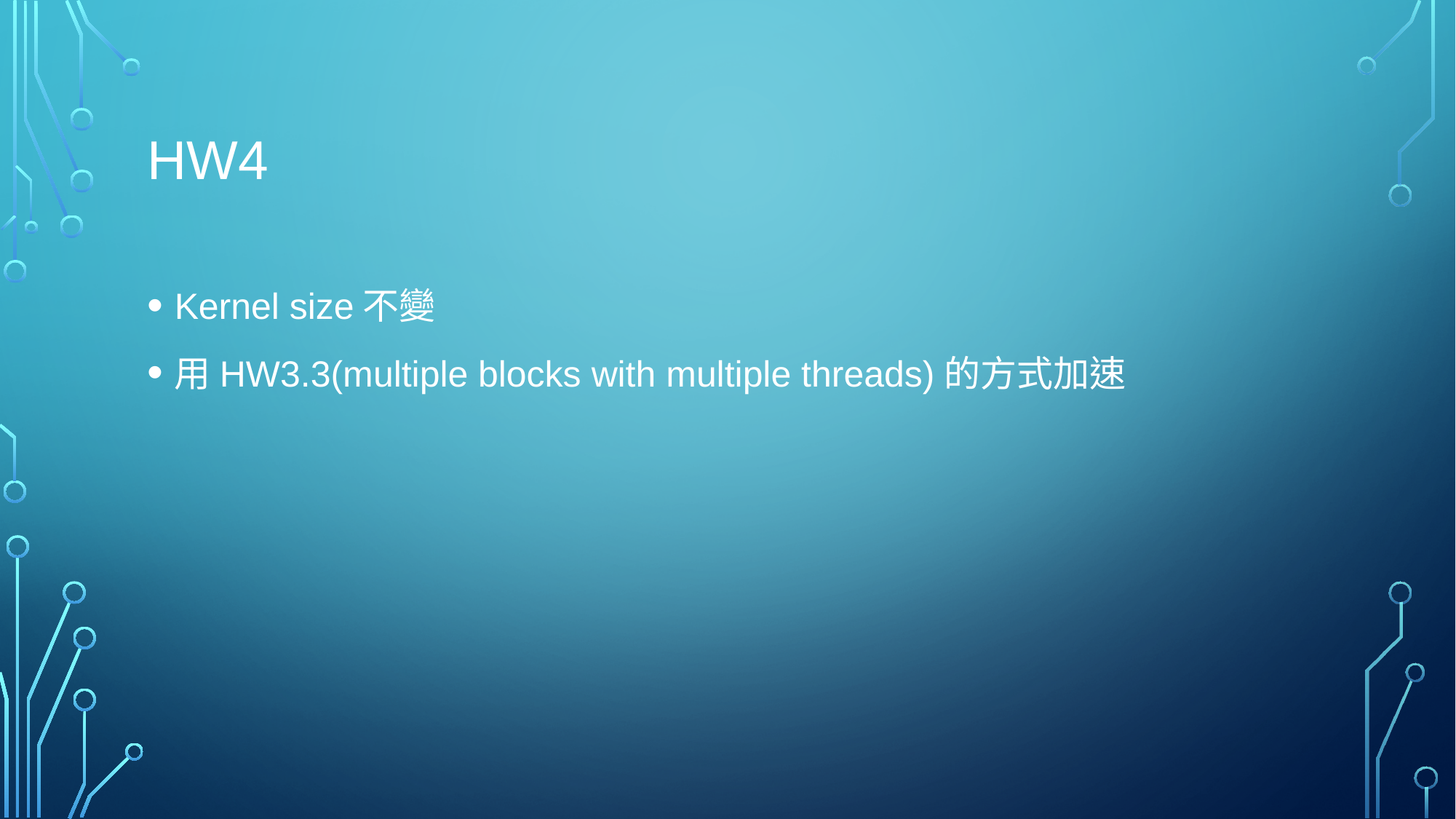

# Hw4
Kernel size不變
用HW3.3(multiple blocks with multiple threads)的方式加速